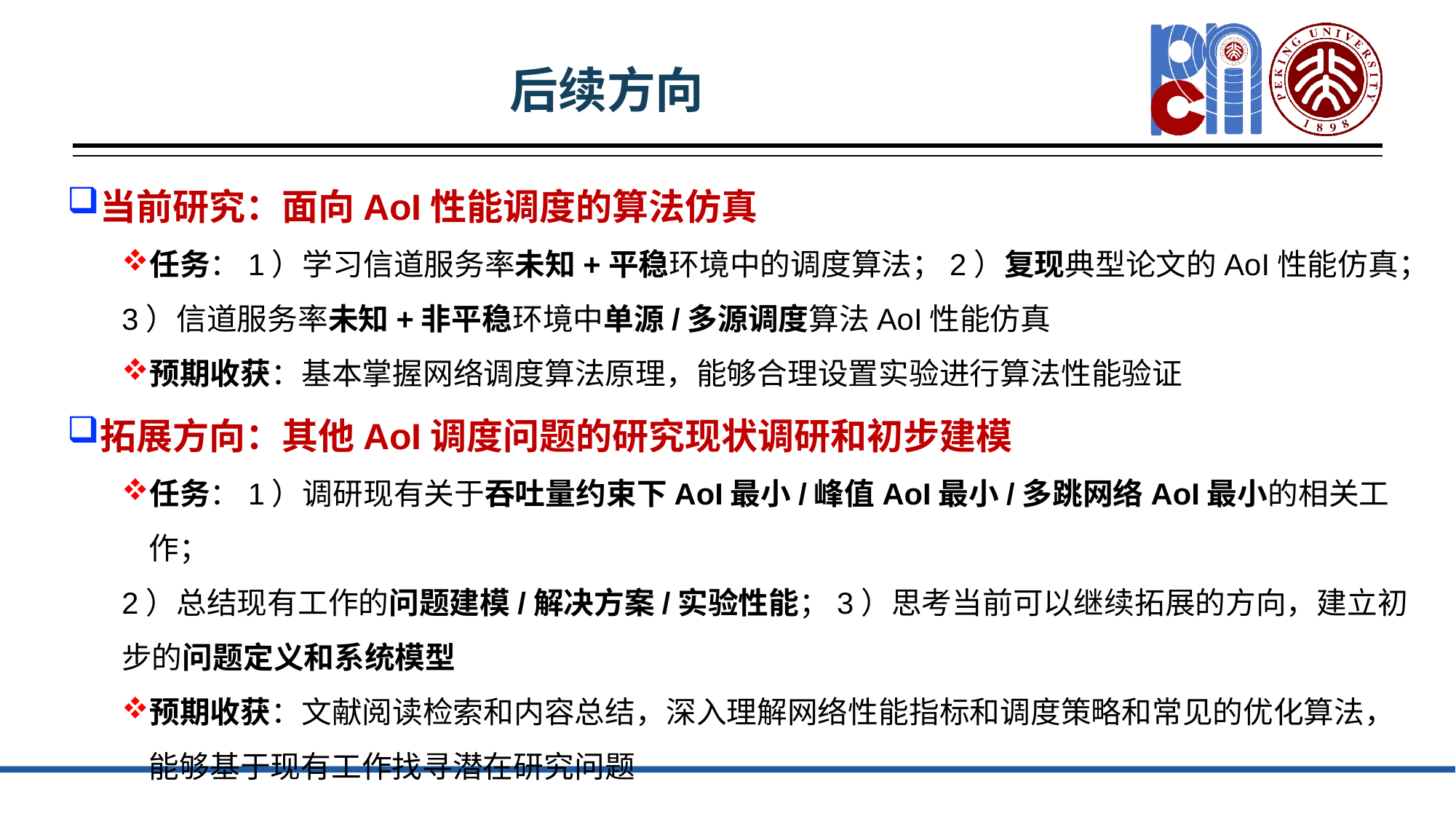

后续方向
当前研究：面向AoI性能调度的算法仿真
任务：1）学习信道服务率未知+平稳环境中的调度算法；2）复现典型论文的AoI性能仿真；
3）信道服务率未知+非平稳环境中单源/多源调度算法AoI性能仿真
预期收获：基本掌握网络调度算法原理，能够合理设置实验进行算法性能验证
拓展方向：其他AoI调度问题的研究现状调研和初步建模
任务：1）调研现有关于吞吐量约束下AoI最小/峰值AoI最小/多跳网络AoI最小的相关工作；
2）总结现有工作的问题建模/解决方案/实验性能；3）思考当前可以继续拓展的方向，建立初步的问题定义和系统模型
预期收获：文献阅读检索和内容总结，深入理解网络性能指标和调度策略和常见的优化算法，能够基于现有工作找寻潜在研究问题